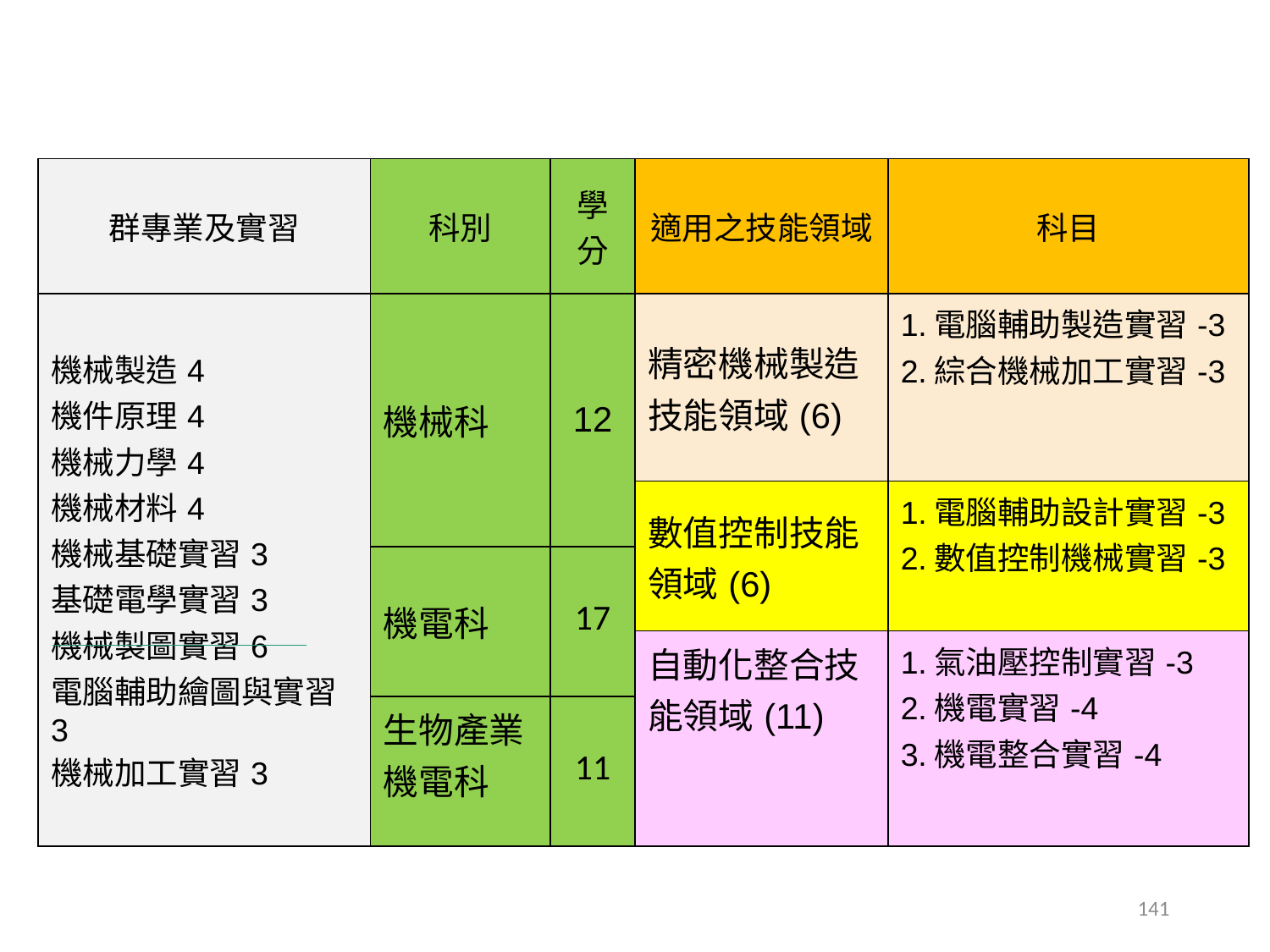

| 群專業及實習 | 科別 | 學分 | 適用之技能領域 | 科目 |
| --- | --- | --- | --- | --- |
| 機械製造4 機件原理4 機械力學4 機械材料4 機械基礎實習3 基礎電學實習3 機械製圖實習6 電腦輔助繪圖與實習3 機械加工實習3 | 機械科 | 12 | 精密機械製造技能領域(6) | 1.電腦輔助製造實習-3 2.綜合機械加工實習-3 |
|  |  |  | 數值控制技能領域(6) | 1.電腦輔助設計實習-3 2.數值控制機械實習-3 |
|  | 機電科 | 17 |  |  |
|  |  |  | 自動化整合技能領域(11) | 1.氣油壓控制實習-3 2.機電實習-4 3.機電整合實習-4 |
|  | 生物產業機電科 | 11 |  |  |
141